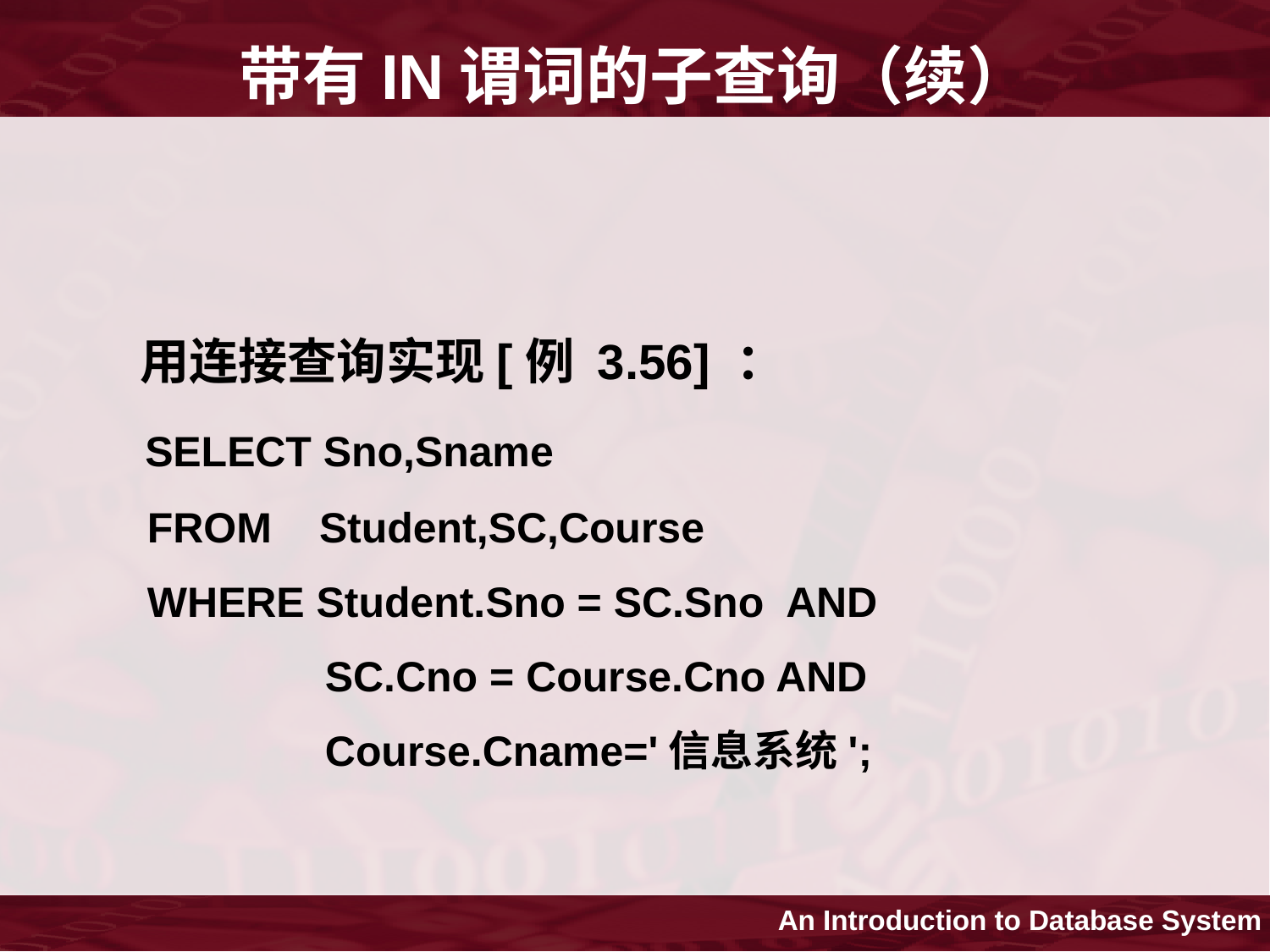

# 带有IN谓词的子查询（续）

用连接查询实现[例 3.56] ：
     SELECT Sno,Sname
      FROM    Student,SC,Course
      WHERE Student.Sno = SC.Sno  AND
                     SC.Cno = Course.Cno AND
                     Course.Cname='信息系统';